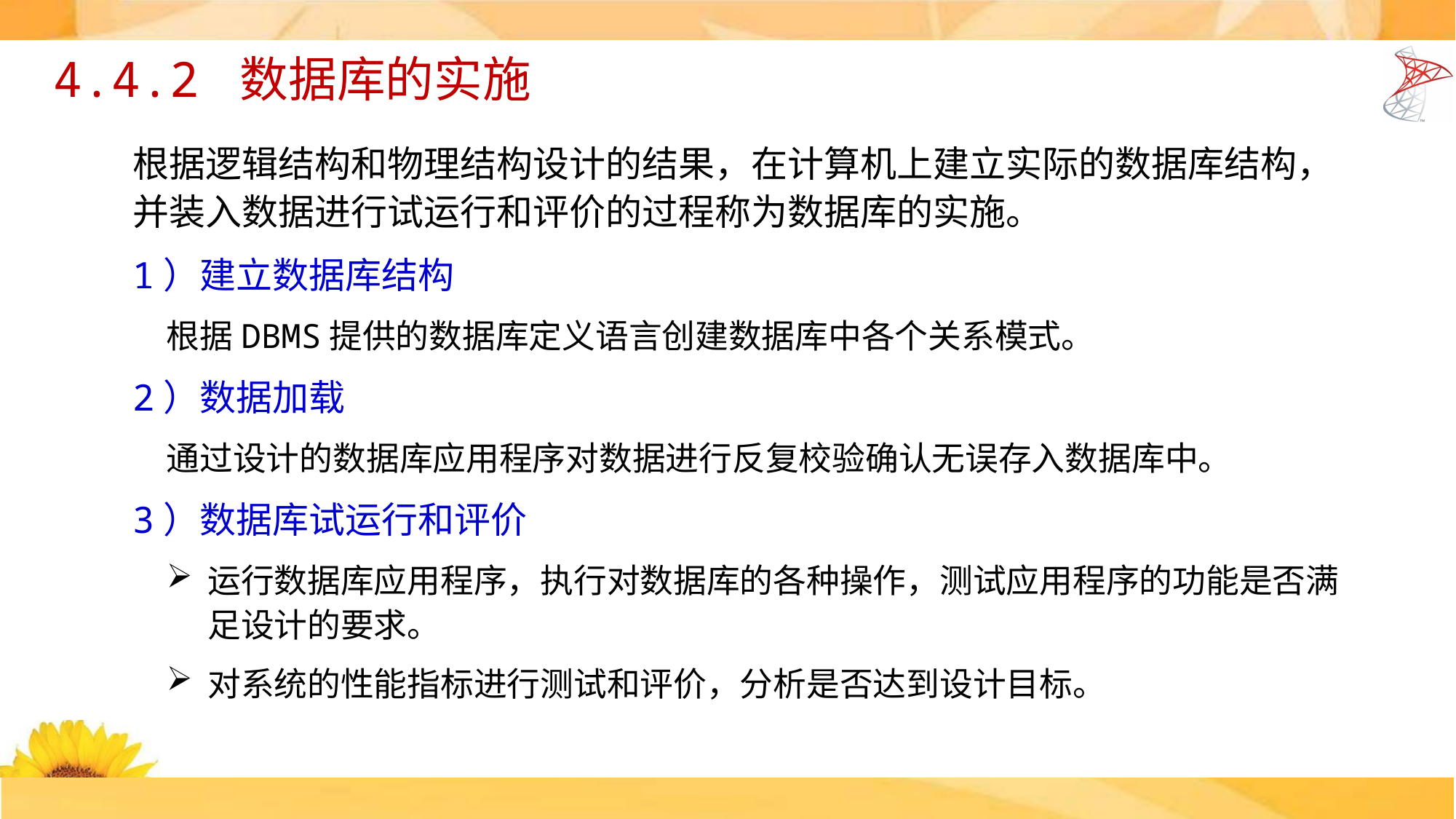

4.4.2 数据库的实施
根据逻辑结构和物理结构设计的结果，在计算机上建立实际的数据库结构，并装入数据进行试运行和评价的过程称为数据库的实施。
1）建立数据库结构
根据DBMS提供的数据库定义语言创建数据库中各个关系模式。
2）数据加载
通过设计的数据库应用程序对数据进行反复校验确认无误存入数据库中。
3）数据库试运行和评价
运行数据库应用程序，执行对数据库的各种操作，测试应用程序的功能是否满足设计的要求。
对系统的性能指标进行测试和评价，分析是否达到设计目标。